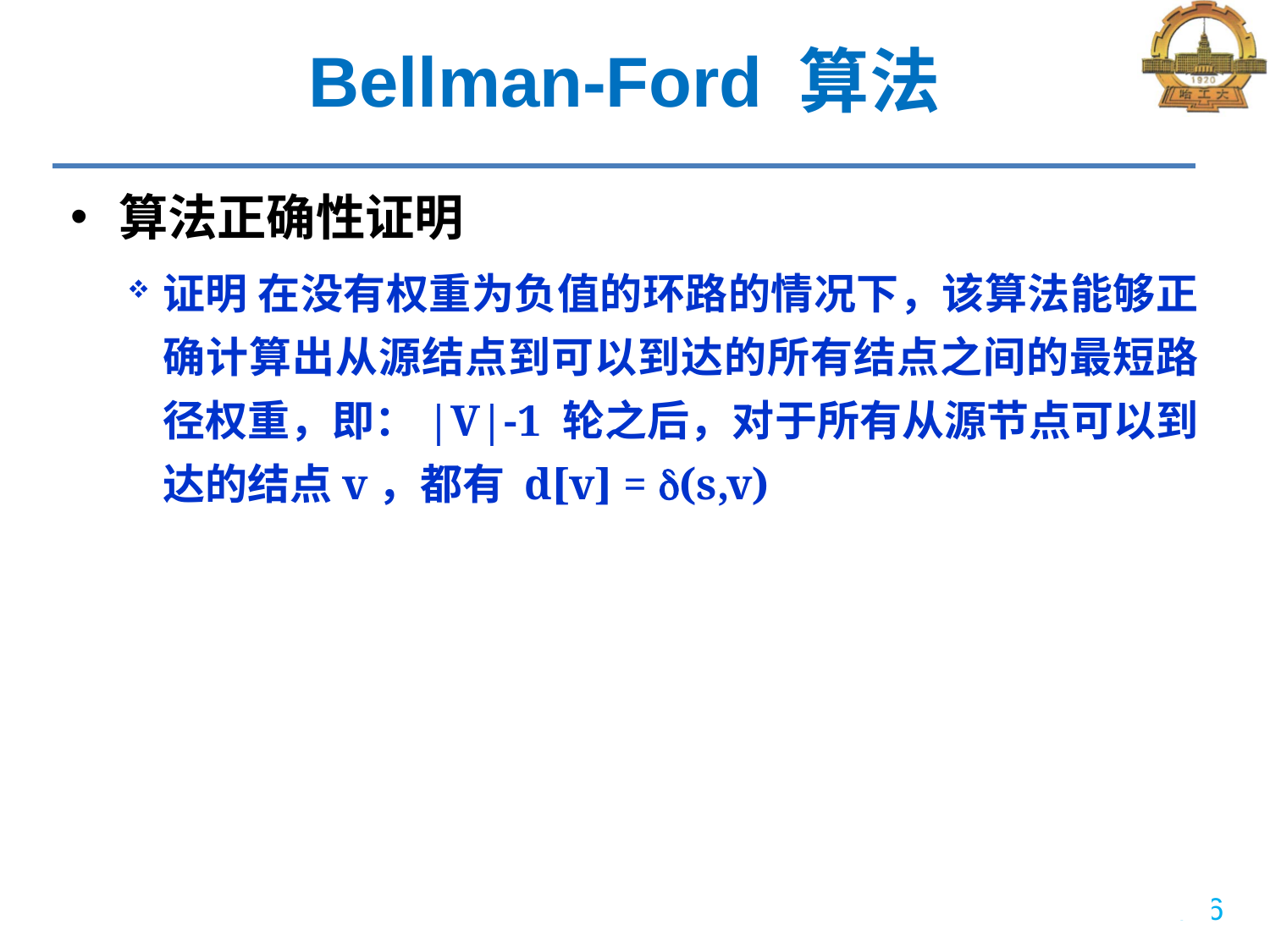

# Bellman-Ford 算法
算法正确性证明
证明 在没有权重为负值的环路的情况下，该算法能够正确计算出从源结点到可以到达的所有结点之间的最短路径权重，即：|V|-1 轮之后，对于所有从源节点可以到达的结点v，都有 d[v] = δ(s,v)